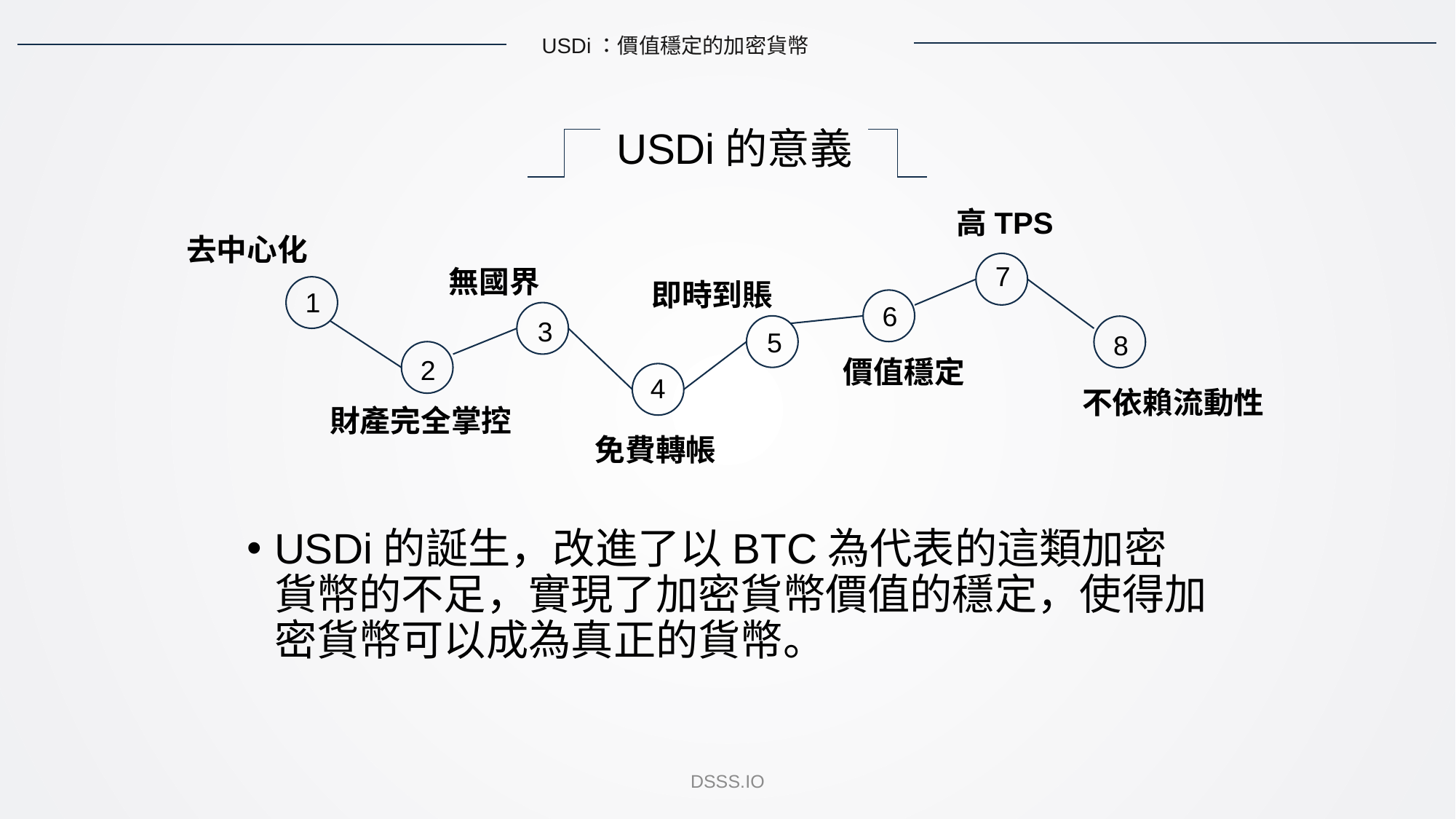

USDi：價值穩定的加密貨幣
USDi的意義
高TPS
去中心化

7
無國界
即時到賬

1

6

3

5
8

2
價值穩定

4
不依賴流動性
財產完全掌控
免費轉帳
USDi的誕生，改進了以BTC為代表的這類加密貨幣的不足，實現了加密貨幣價值的穩定，使得加密貨幣可以成為真正的貨幣。
DSSS.IO